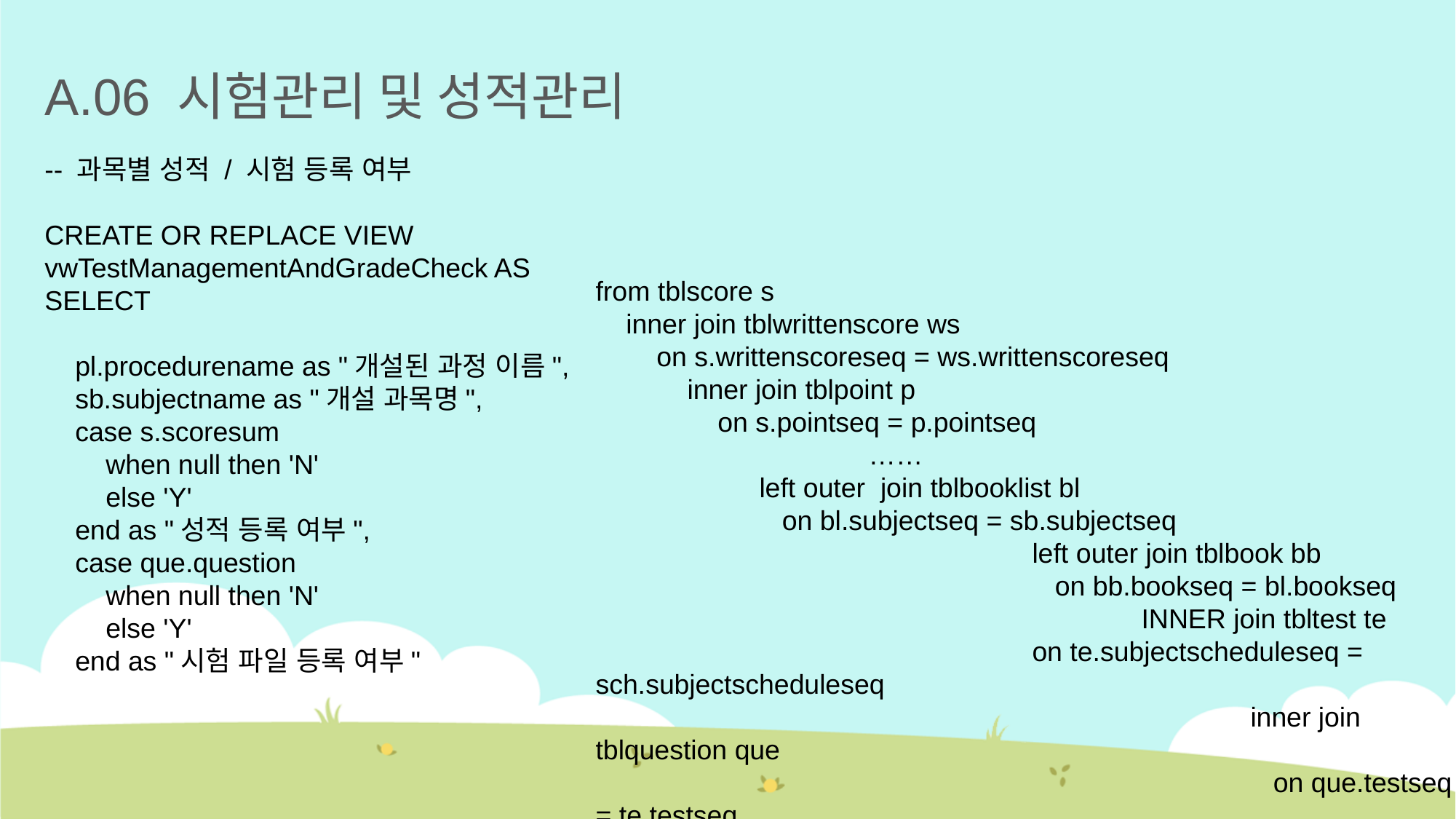

A.06 시험관리 및 성적관리
-- 과목별 성적 / 시험 등록 여부

CREATE OR REPLACE VIEW vwTestManagementAndGradeCheck AS
SELECT

    pl.procedurename as "개설된 과정 이름",
    sb.subjectname as "개설 과목명",
    case s.scoresum
        when null then 'N'
        else 'Y'
    end as "성적 등록 여부",
    case que.question
        when null then 'N'
        else 'Y'
    end as "시험 파일 등록 여부"

from tblscore s
    inner join tblwrittenscore ws
        on s.writtenscoreseq = ws.writtenscoreseq
            inner join tblpoint p
                on s.pointseq = p.pointseq
……
left outer  join tblbooklist bl
   on bl.subjectseq = sb.subjectseq
				left outer join tblbook bb
	  			   on bb.bookseq = bl.bookseq
					INNER join tbltest te
	   			on te.subjectscheduleseq = sch.subjectscheduleseq
 						inner join tblquestion que
						   on que.testseq = te.testseq
							order by scoreseq;